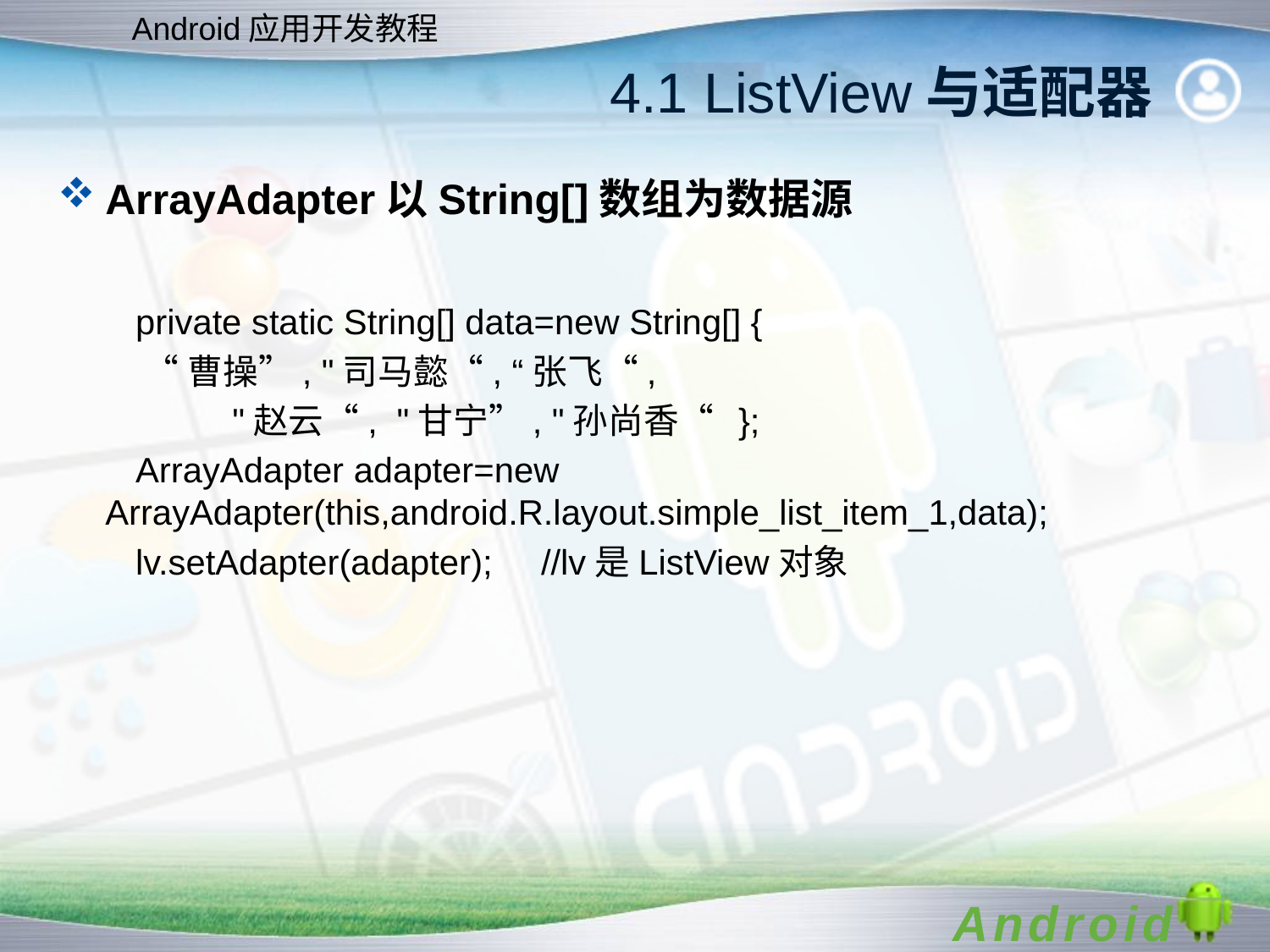

# 4.1 ListView与适配器
ArrayAdapter以String[]数组为数据源

        private static String[] data=new String[] {
           “曹操”, "司马懿“, “张飞“,
		"赵云“,  "甘宁”, "孙尚香“  };
        ArrayAdapter adapter=new   ArrayAdapter(this,android.R.layout.simple_list_item_1,data);
        lv.setAdapter(adapter);     //lv是ListView对象